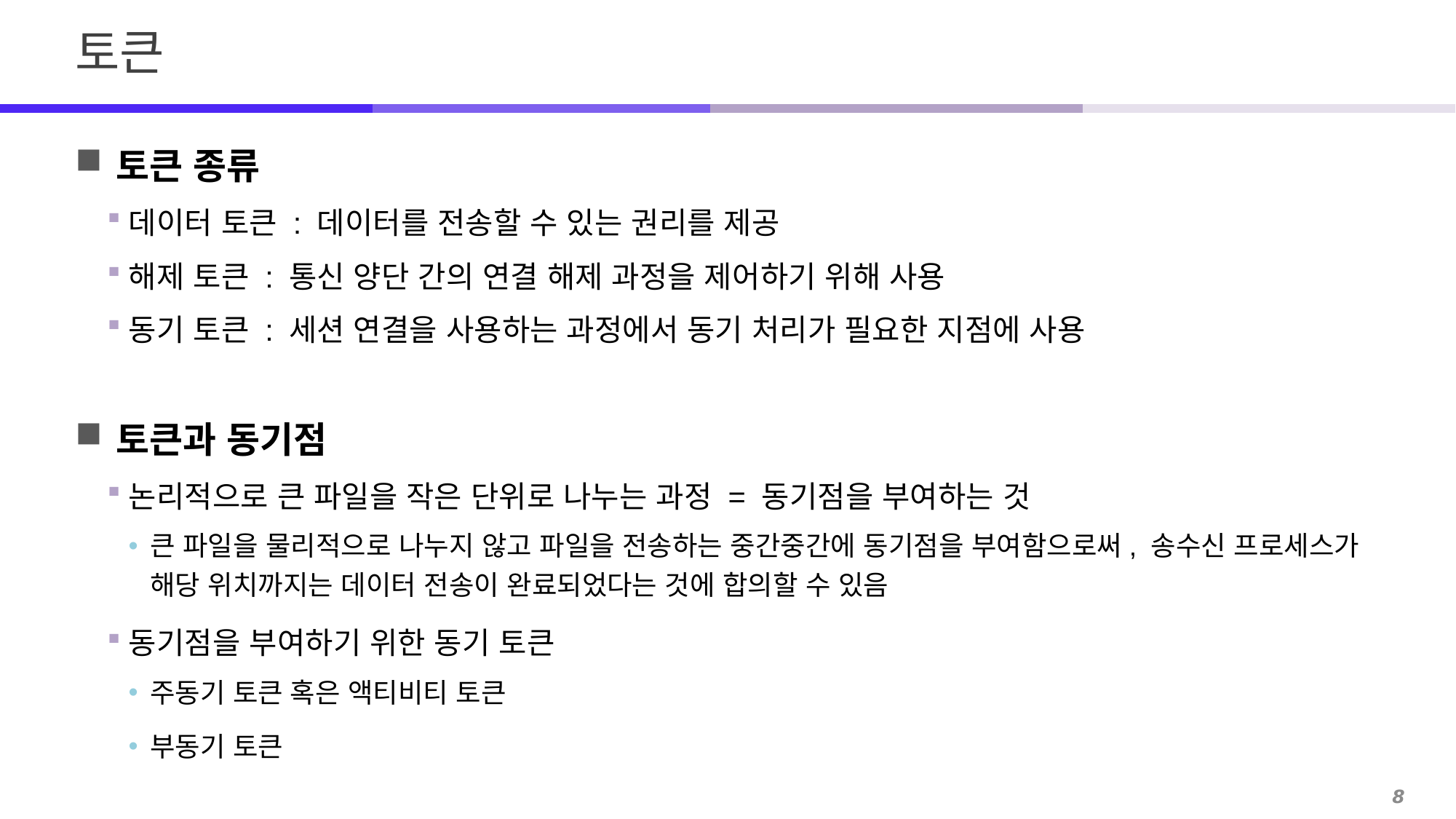

# 토큰
토큰 종류
데이터 토큰 : 데이터를 전송할 수 있는 권리를 제공
해제 토큰 : 통신 양단 간의 연결 해제 과정을 제어하기 위해 사용
동기 토큰 : 세션 연결을 사용하는 과정에서 동기 처리가 필요한 지점에 사용

토큰과 동기점
논리적으로 큰 파일을 작은 단위로 나누는 과정 = 동기점을 부여하는 것
큰 파일을 물리적으로 나누지 않고 파일을 전송하는 중간중간에 동기점을 부여함으로써, 송수신 프로세스가 해당 위치까지는 데이터 전송이 완료되었다는 것에 합의할 수 있음
동기점을 부여하기 위한 동기 토큰
주동기 토큰 혹은 액티비티 토큰
부동기 토큰